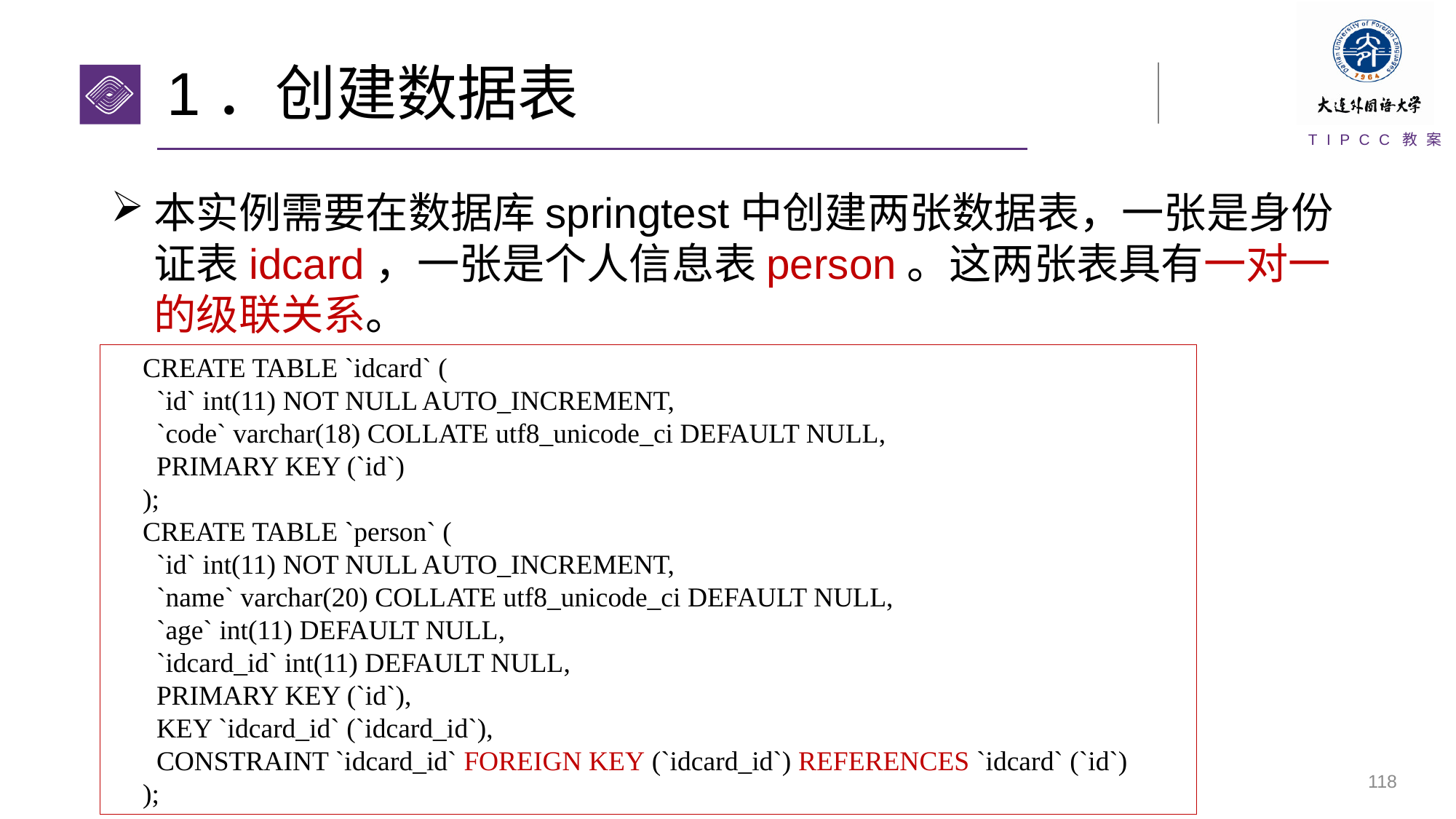

# 1．创建数据表
本实例需要在数据库springtest中创建两张数据表，一张是身份证表idcard，一张是个人信息表person。这两张表具有一对一的级联关系。
CREATE TABLE `idcard` (
  `id` int(11) NOT NULL AUTO_INCREMENT,
  `code` varchar(18) COLLATE utf8_unicode_ci DEFAULT NULL,
  PRIMARY KEY (`id`)
);
CREATE TABLE `person` (
  `id` int(11) NOT NULL AUTO_INCREMENT,
  `name` varchar(20) COLLATE utf8_unicode_ci DEFAULT NULL,
  `age` int(11) DEFAULT NULL,
  `idcard_id` int(11) DEFAULT NULL,
  PRIMARY KEY (`id`),
  KEY `idcard_id` (`idcard_id`),
  CONSTRAINT `idcard_id` FOREIGN KEY (`idcard_id`) REFERENCES `idcard` (`id`)
);
118